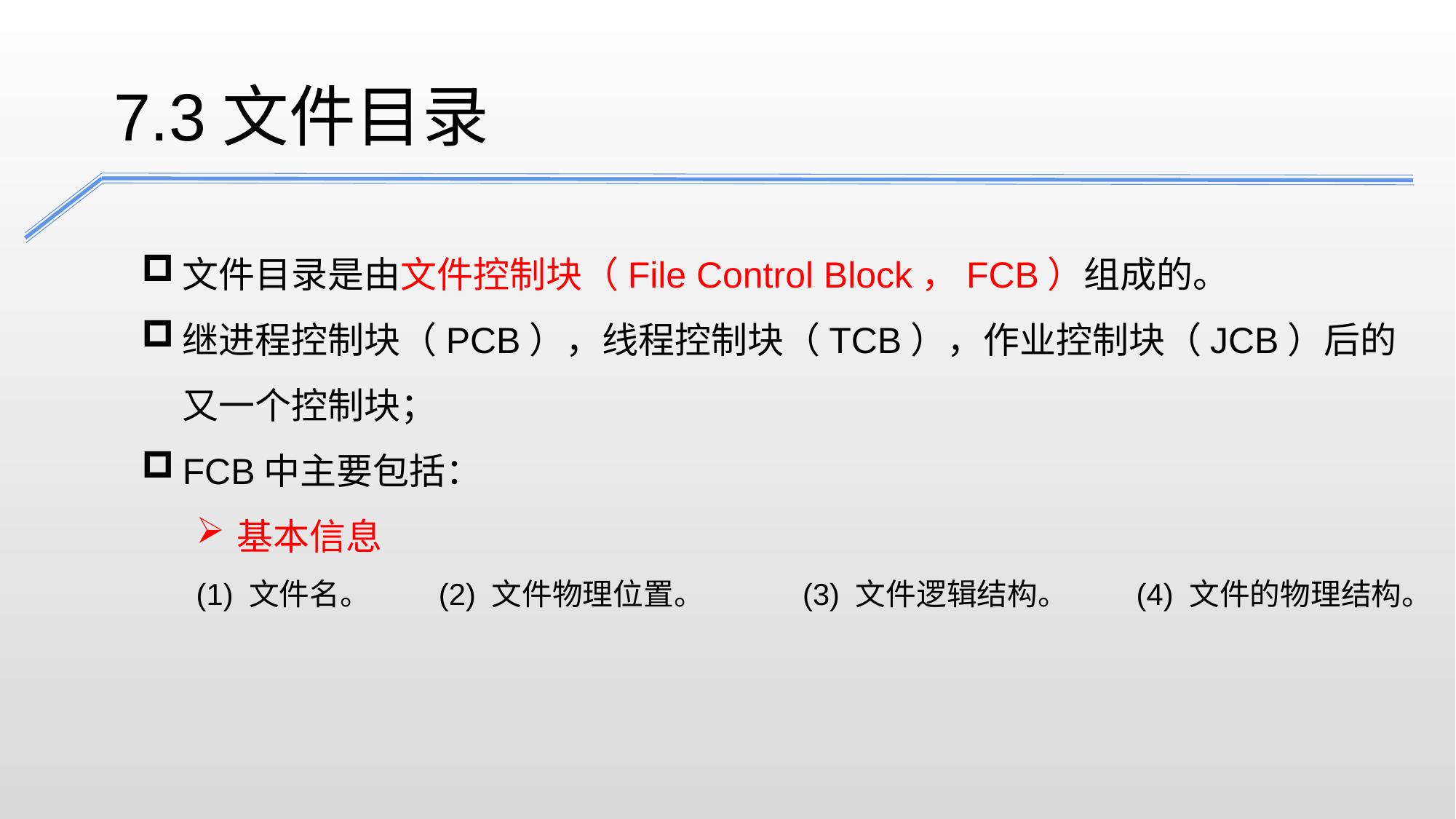

7.3文件目录
文件目录是由文件控制块（File Control Block，FCB）组成的。
继进程控制块（PCB），线程控制块（TCB），作业控制块（JCB）后的又一个控制块；
FCB中主要包括：
基本信息
(1) 文件名。　　(2) 文件物理位置。　　　(3) 文件逻辑结构。　　(4) 文件的物理结构。